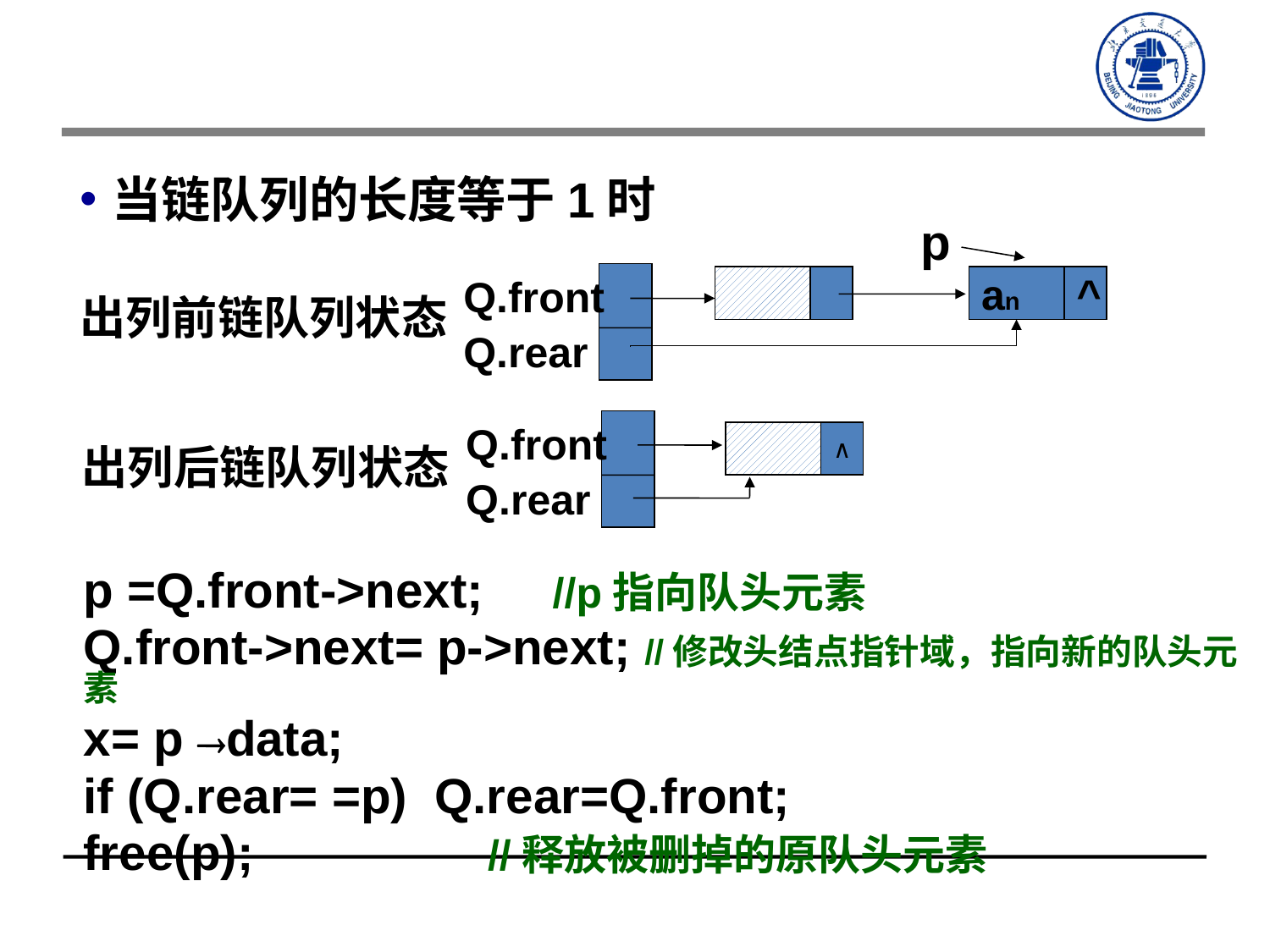

# 当链队列的长度等于1时
p

Q.front
Q.rear

an
^
出列前链队列状态

Q.front
Q.rear

∧
出列后链队列状态

p =Q.front->next;     //p指向队头元素
Q.front->next= p->next; //修改头结点指针域，指向新的队头元素
x= p →data;
if (Q.rear= =p)  Q.rear=Q.front;
free(p);                 //释放被删掉的原队头元素